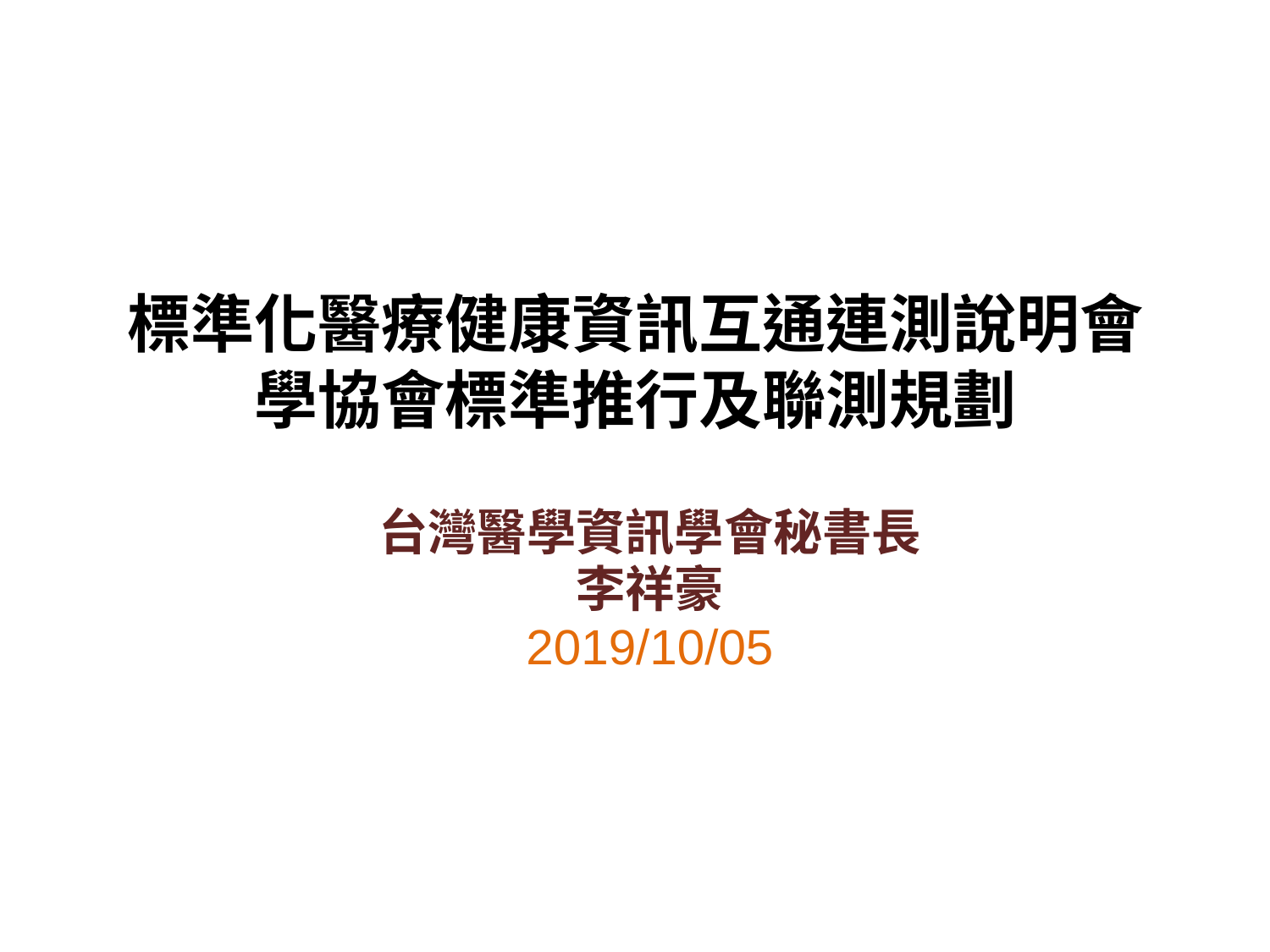

# 標準化醫療健康資訊互通連測說明會 學協會標準推行及聯測規劃
台灣醫學資訊學會秘書長
李祥豪
2019/10/05